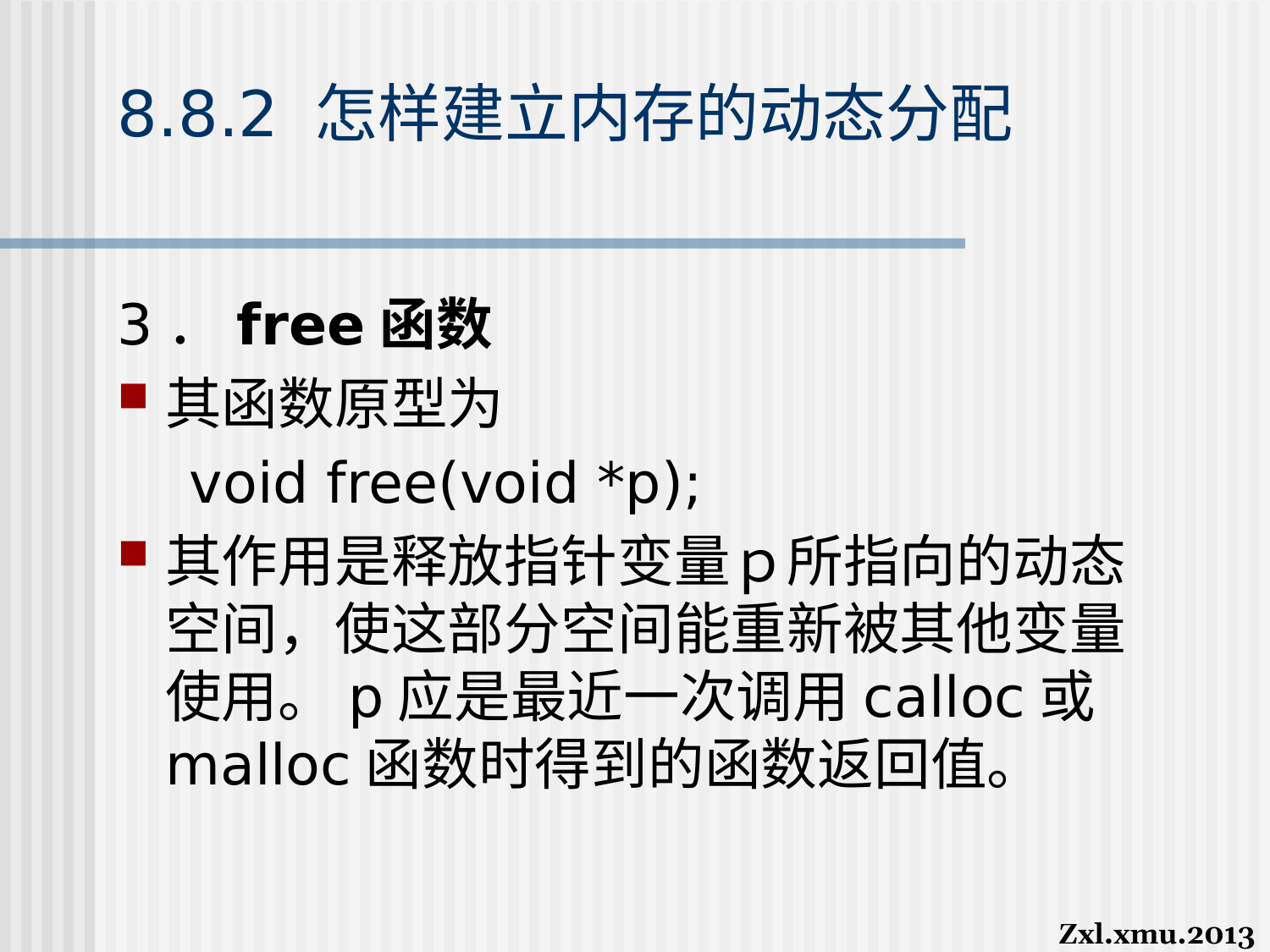

# 8.8.2 怎样建立内存的动态分配
3．free函数
其函数原型为
    void free(void *p);
其作用是释放指针变量ｐ所指向的动态空间，使这部分空间能重新被其他变量使用。p应是最近一次调用calloc或malloc函数时得到的函数返回值。